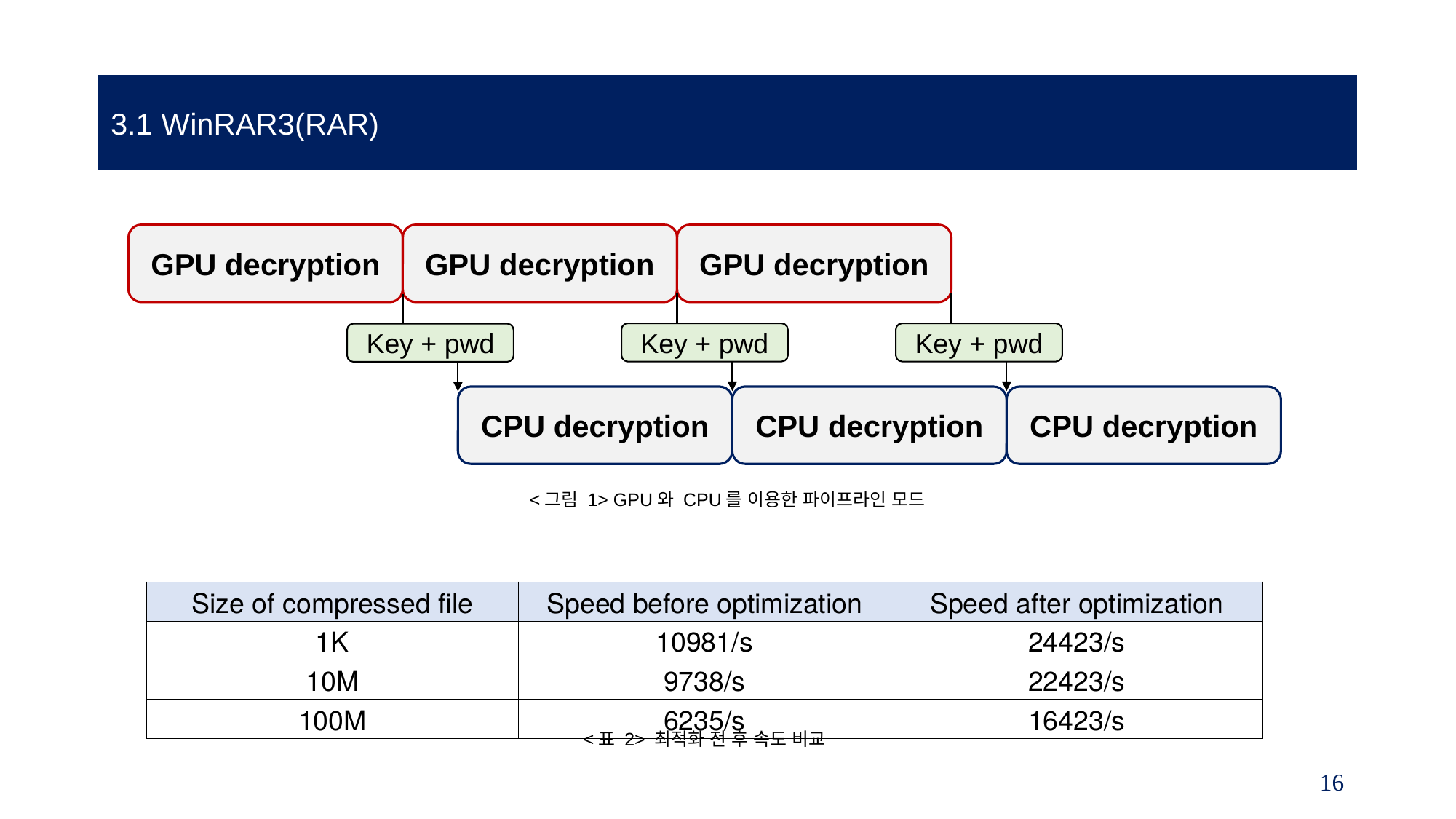

3.1 WinRAR3(RAR)
GPU decryption
GPU decryption
GPU decryption
Key + pwd
Key + pwd
Key + pwd
CPU decryption
CPU decryption
CPU decryption
<그림 1> GPU와 CPU를 이용한 파이프라인 모드
| Size of compressed file | Speed before optimization | Speed after optimization |
| --- | --- | --- |
| 1K | 10981/s | 24423/s |
| 10M | 9738/s | 22423/s |
| 100M | 6235/s | 16423/s |
<표 2> 최적화 전 후 속도 비교
16